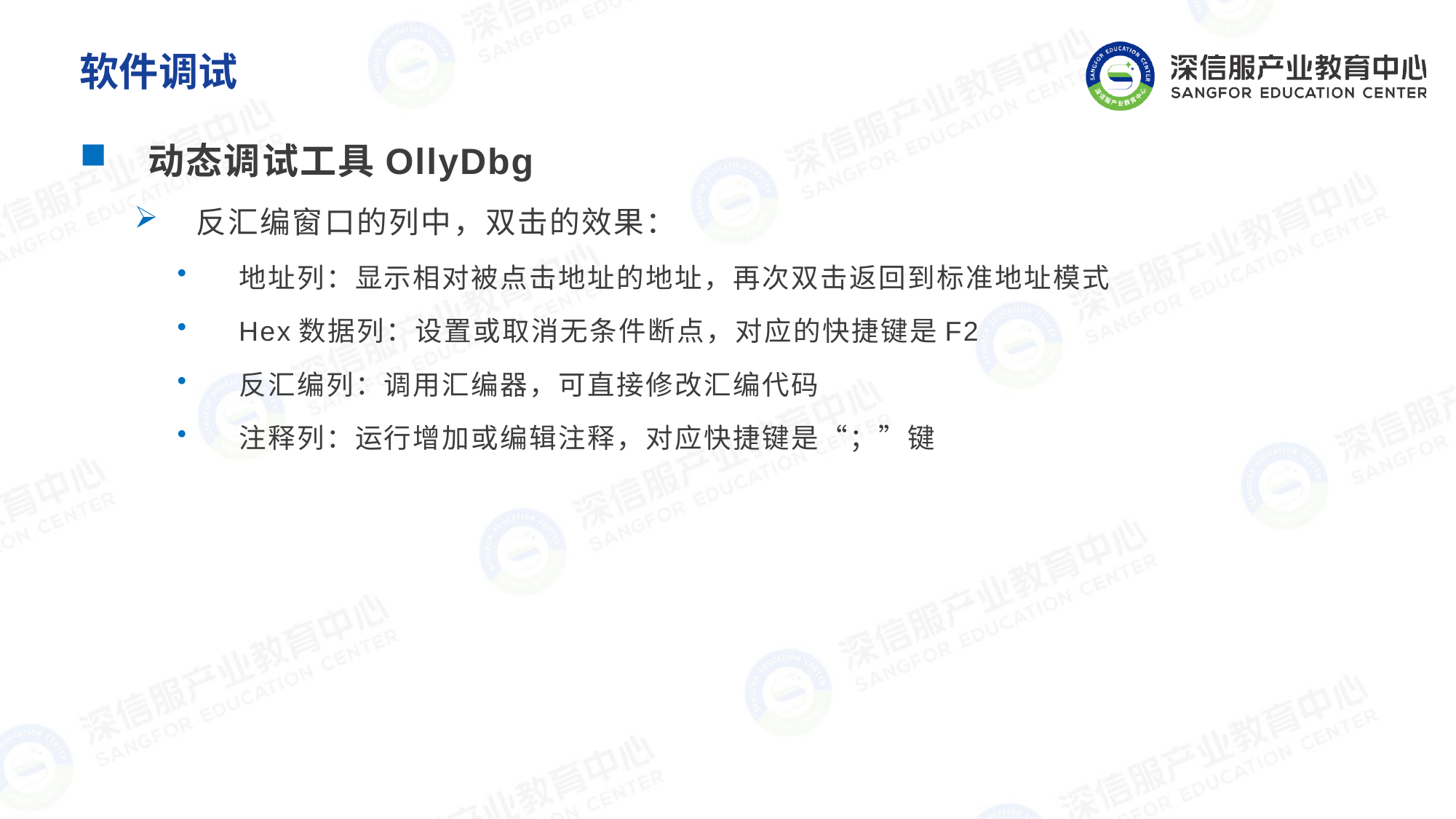

# 软件调试
动态调试工具OllyDbg
反汇编窗口的列中，双击的效果：
地址列：显示相对被点击地址的地址，再次双击返回到标准地址模式
Hex数据列：设置或取消无条件断点，对应的快捷键是F2
反汇编列：调用汇编器，可直接修改汇编代码
注释列：运行增加或编辑注释，对应快捷键是“；”键